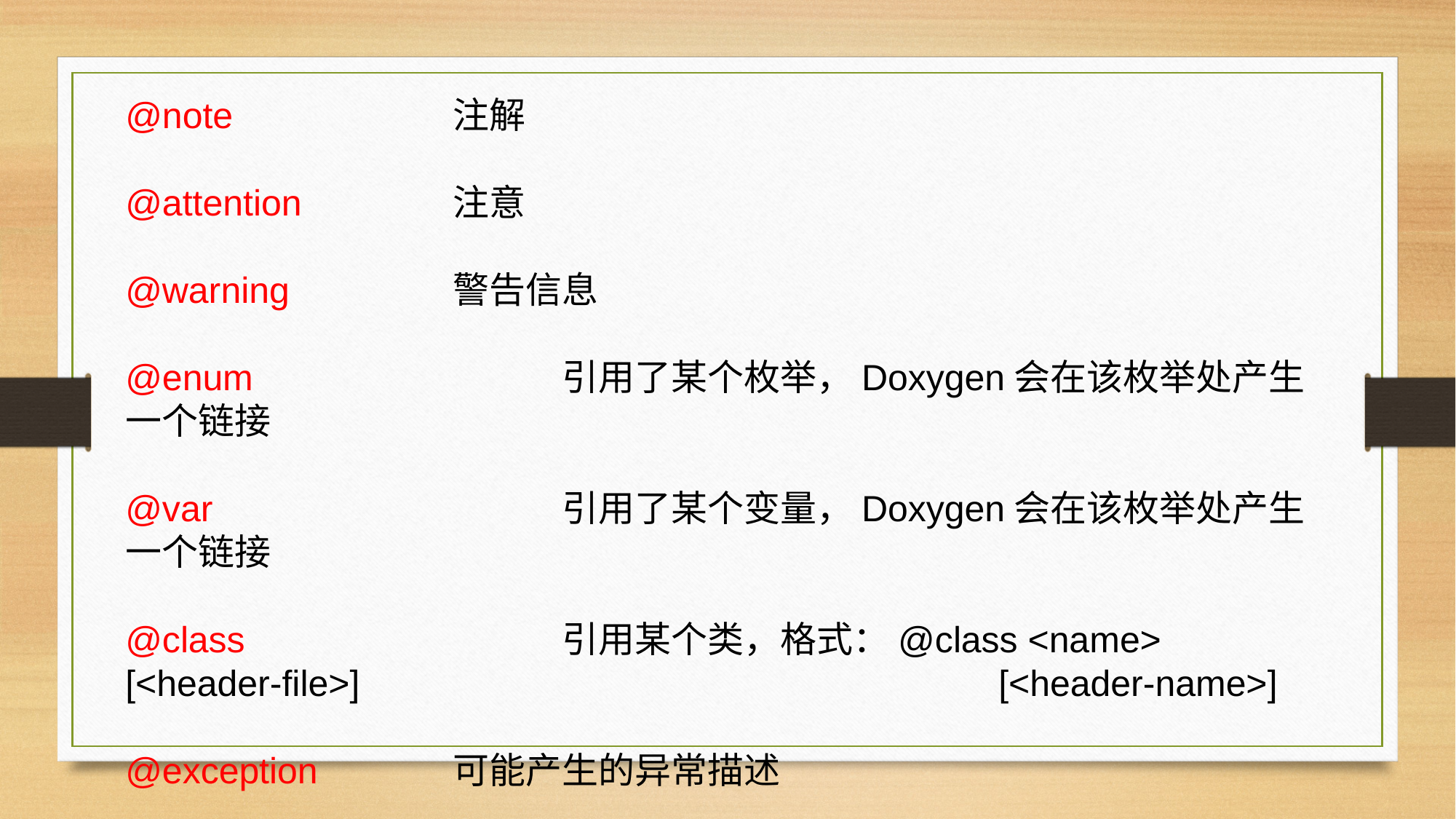

@note			注解

@attention		注意

@warning		警告信息

@enum			引用了某个枚举，Doxygen会在该枚举处产生一个链接

@var				引用了某个变量，Doxygen会在该枚举处产生一个链接

@class			引用某个类，格式：@class <name> [<header-file>] 						[<header-name>]

@exception		可能产生的异常描述